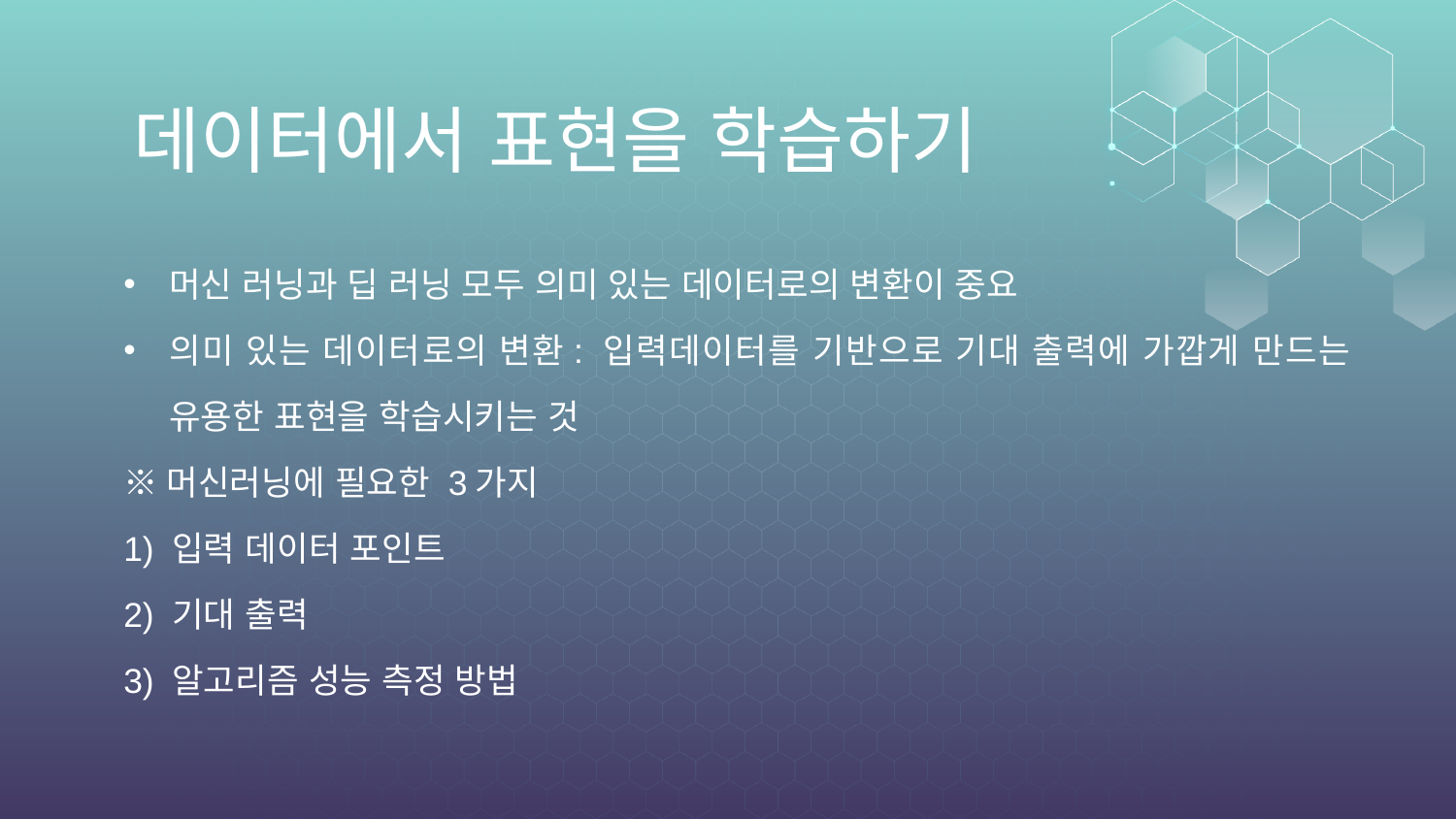

# 데이터에서 표현을 학습하기
머신 러닝과 딥 러닝 모두 의미 있는 데이터로의 변환이 중요
의미 있는 데이터로의 변환: 입력데이터를 기반으로 기대 출력에 가깝게 만드는 유용한 표현을 학습시키는 것
※머신러닝에 필요한 3가지
1) 입력 데이터 포인트
2) 기대 출력
3) 알고리즘 성능 측정 방법